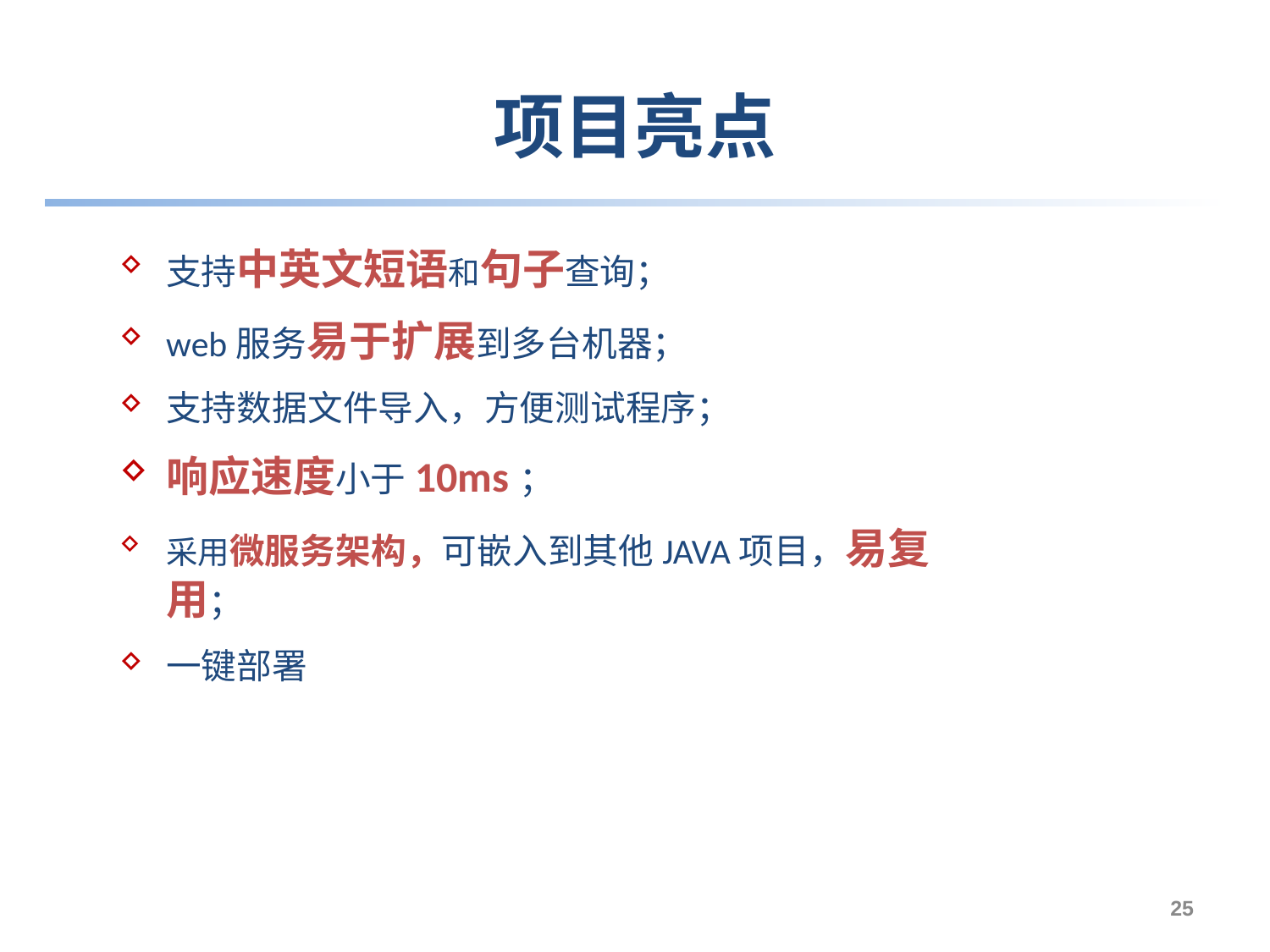

项目亮点

支持中英文短语和句子查询；
web服务易于扩展到多台机器；
支持数据文件导入，方便测试程序；
响应速度小于10ms；
采用微服务架构，可嵌入到其他JAVA项目，易复用；
一键部署

25